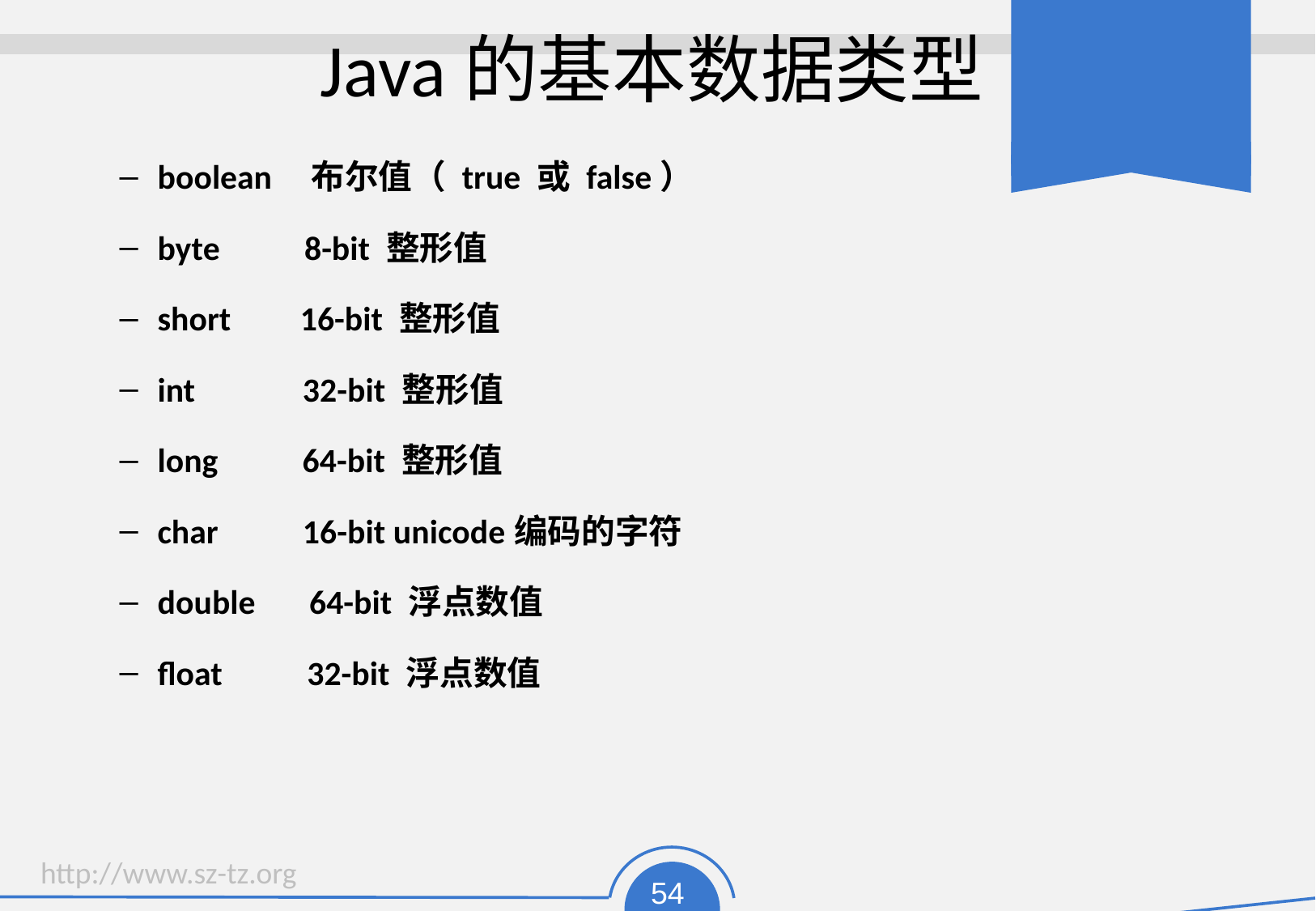

# Java的基本数据类型
boolean    布尔值（ true 或 false）
byte           8-bit 整形值
short         16-bit 整形值
int              32-bit 整形值
long           64-bit 整形值
char           16-bit unicode编码的字符
double       64-bit 浮点数值
float           32-bit 浮点数值